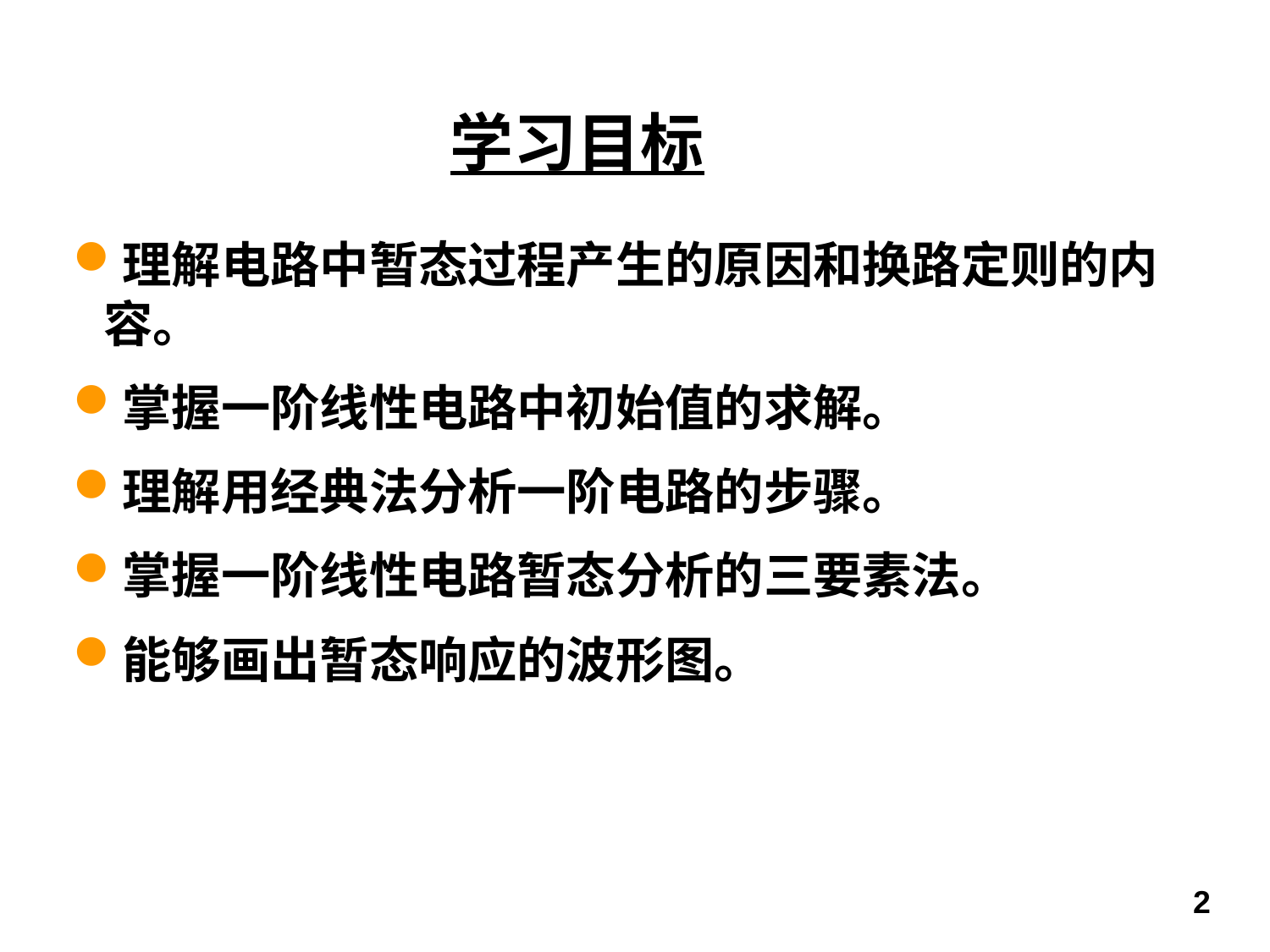

学习目标
理解电路中暂态过程产生的原因和换路定则的内容。
掌握一阶线性电路中初始值的求解。
理解用经典法分析一阶电路的步骤。
掌握一阶线性电路暂态分析的三要素法。
能够画出暂态响应的波形图。